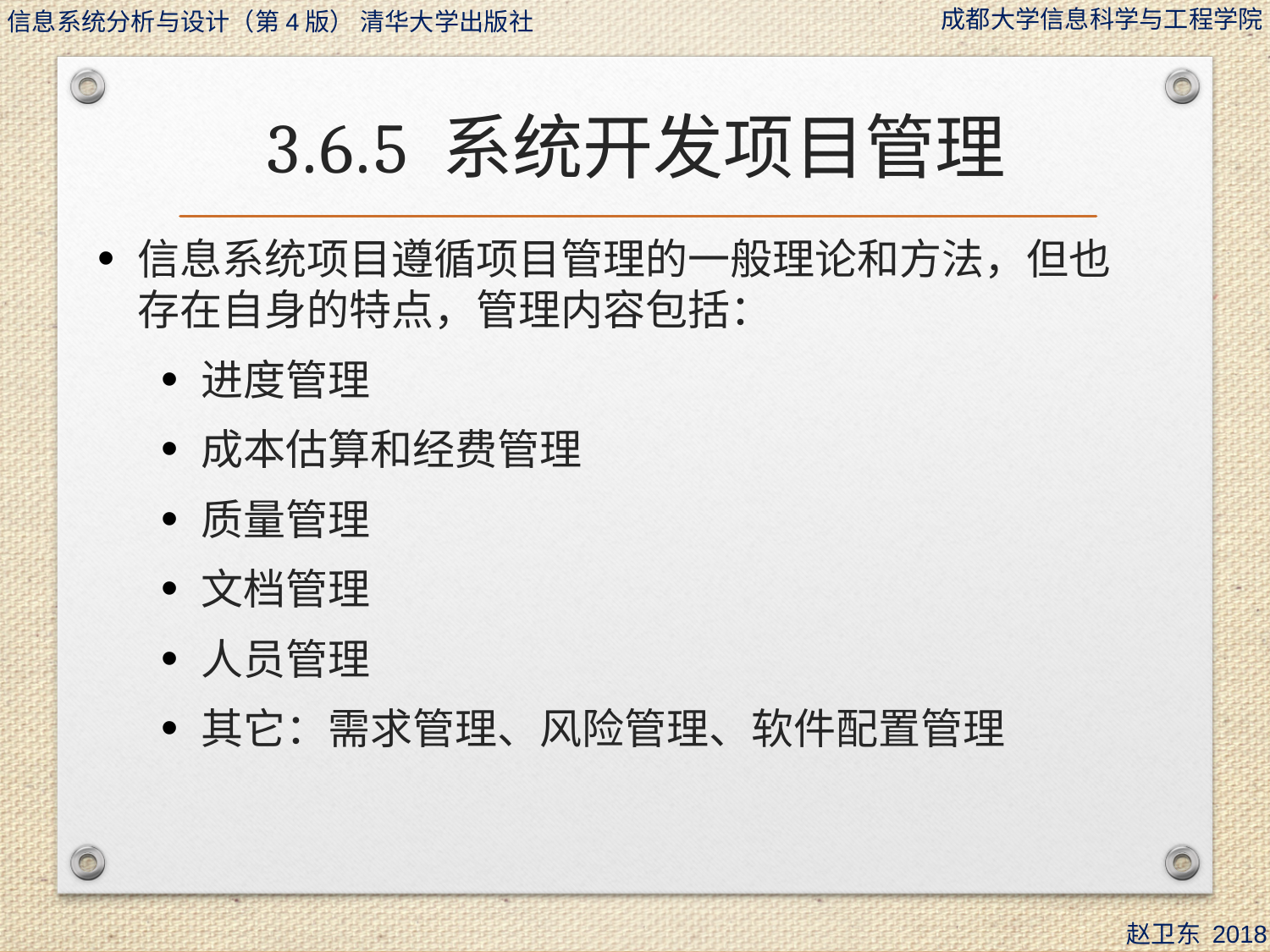

# 3.6.5 系统开发项目管理
信息系统项目遵循项目管理的一般理论和方法，但也存在自身的特点，管理内容包括：
进度管理
成本估算和经费管理
质量管理
文档管理
人员管理
其它：需求管理、风险管理、软件配置管理